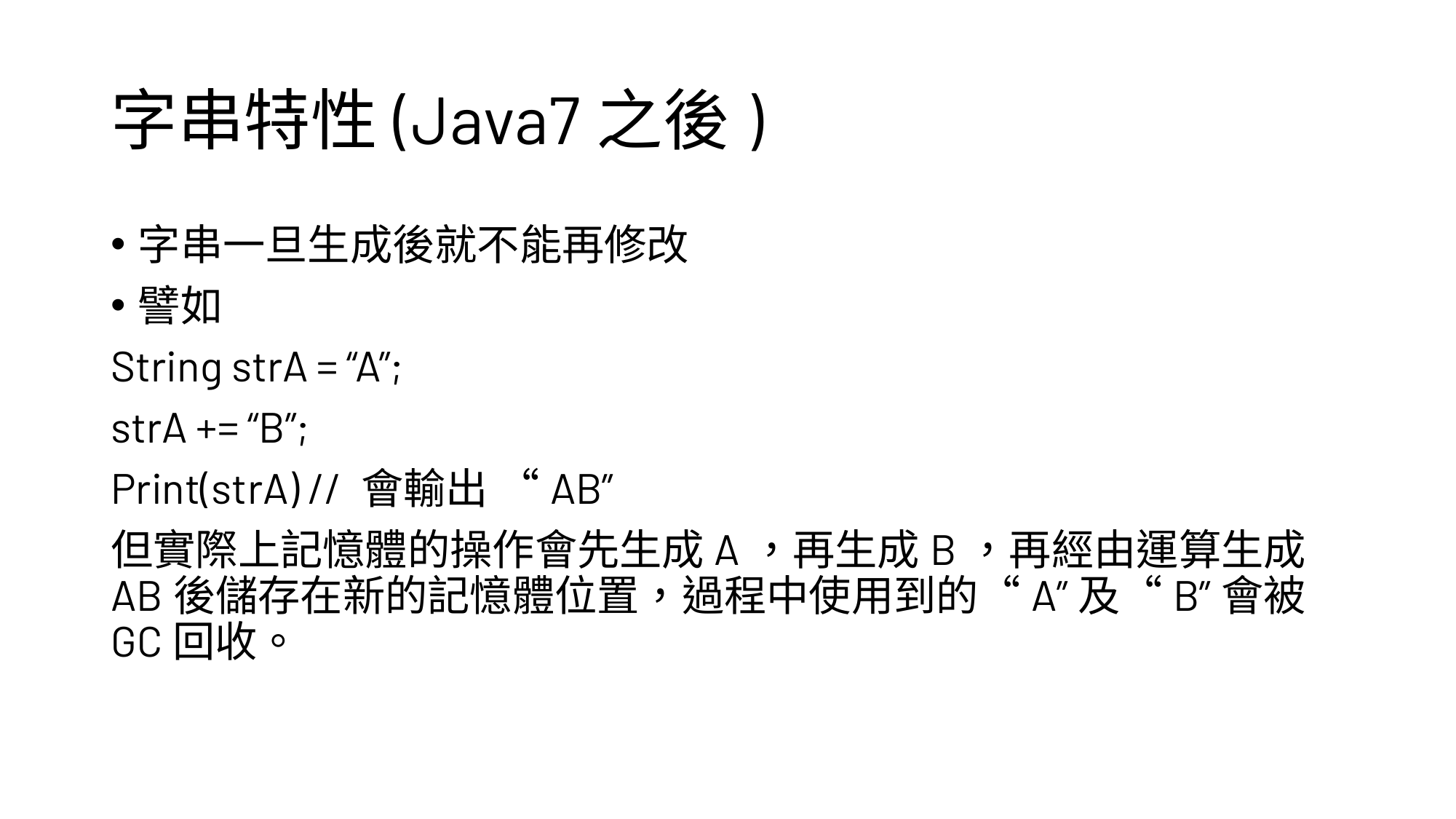

# 字串特性(Java7之後)
字串一旦生成後就不能再修改
譬如
String strA = “A”;
strA += “B”;
Print(strA) // 會輸出 “AB”
但實際上記憶體的操作會先生成A，再生成B，再經由運算生成AB後儲存在新的記憶體位置，過程中使用到的“A”及“B”會被GC回收。